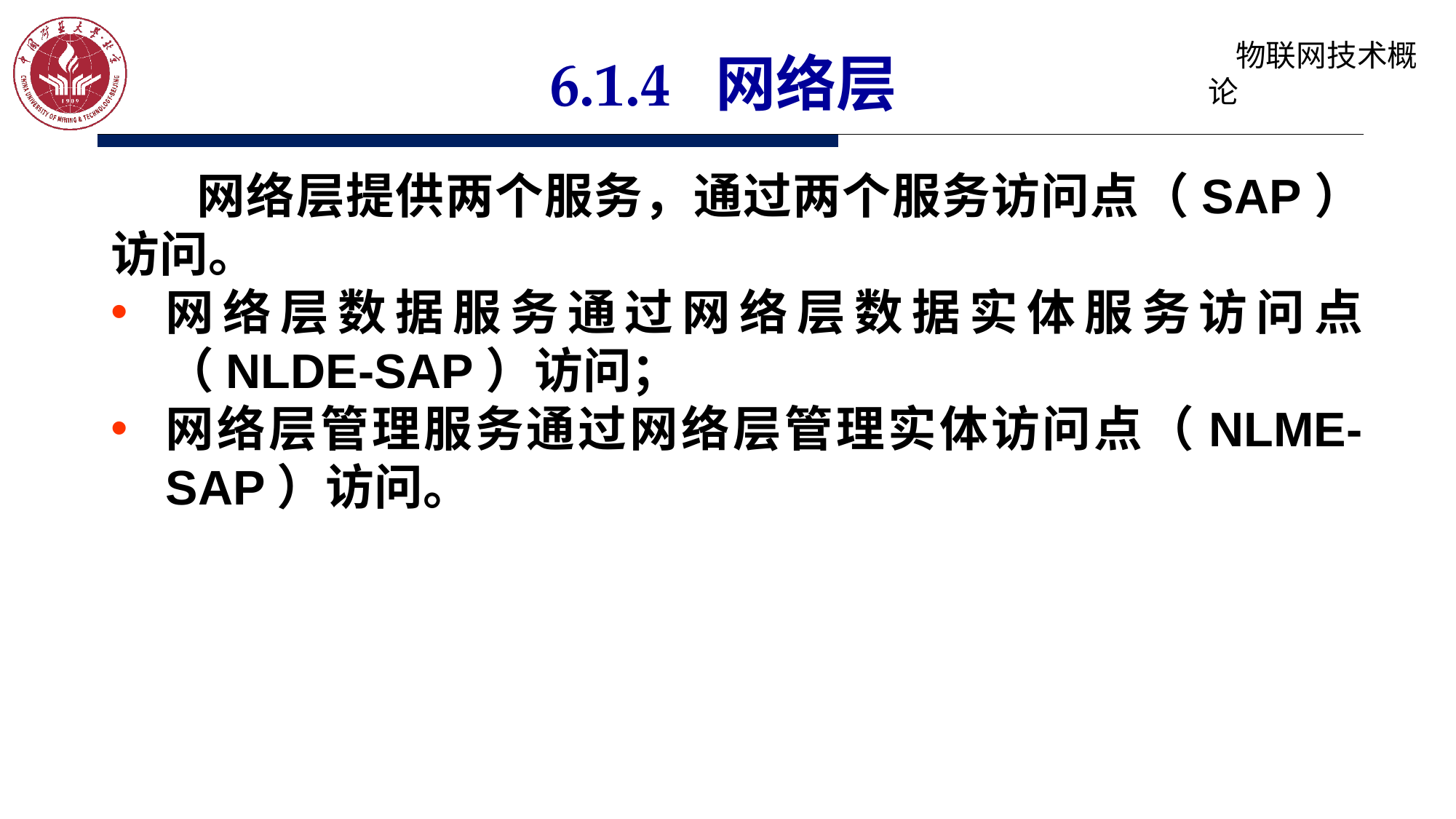

# 6.1.4  网络层
网络层提供两个服务，通过两个服务访问点（SAP）访问。
网络层数据服务通过网络层数据实体服务访问点（NLDE-SAP）访问；
网络层管理服务通过网络层管理实体访问点（NLME-SAP）访问。